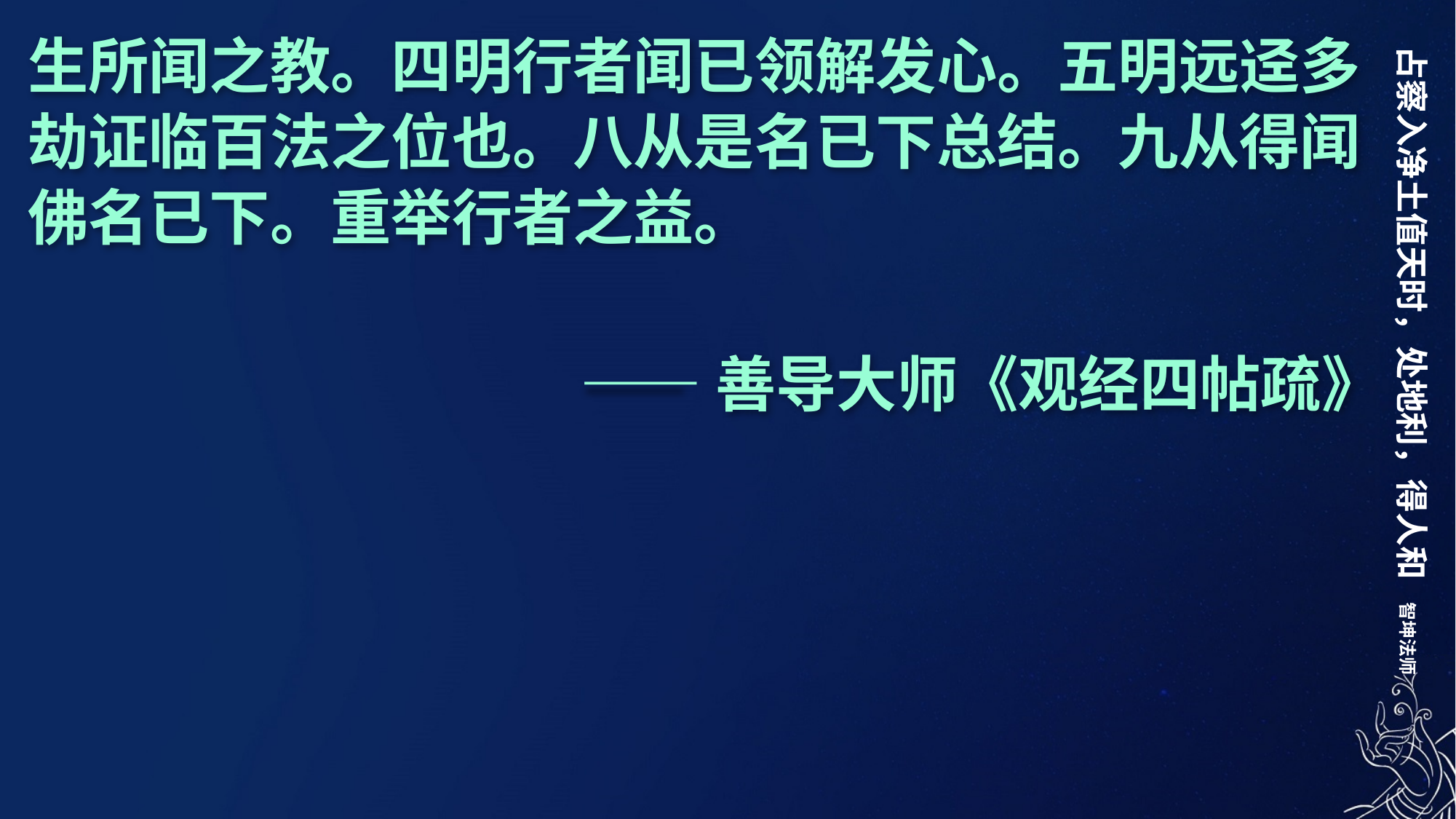

生所闻之教。四明行者闻已领解发心。五明远迳多劫证临百法之位也。八从是名已下总结。九从得闻佛名已下。重举行者之益。

——善导大师《观经四帖疏》